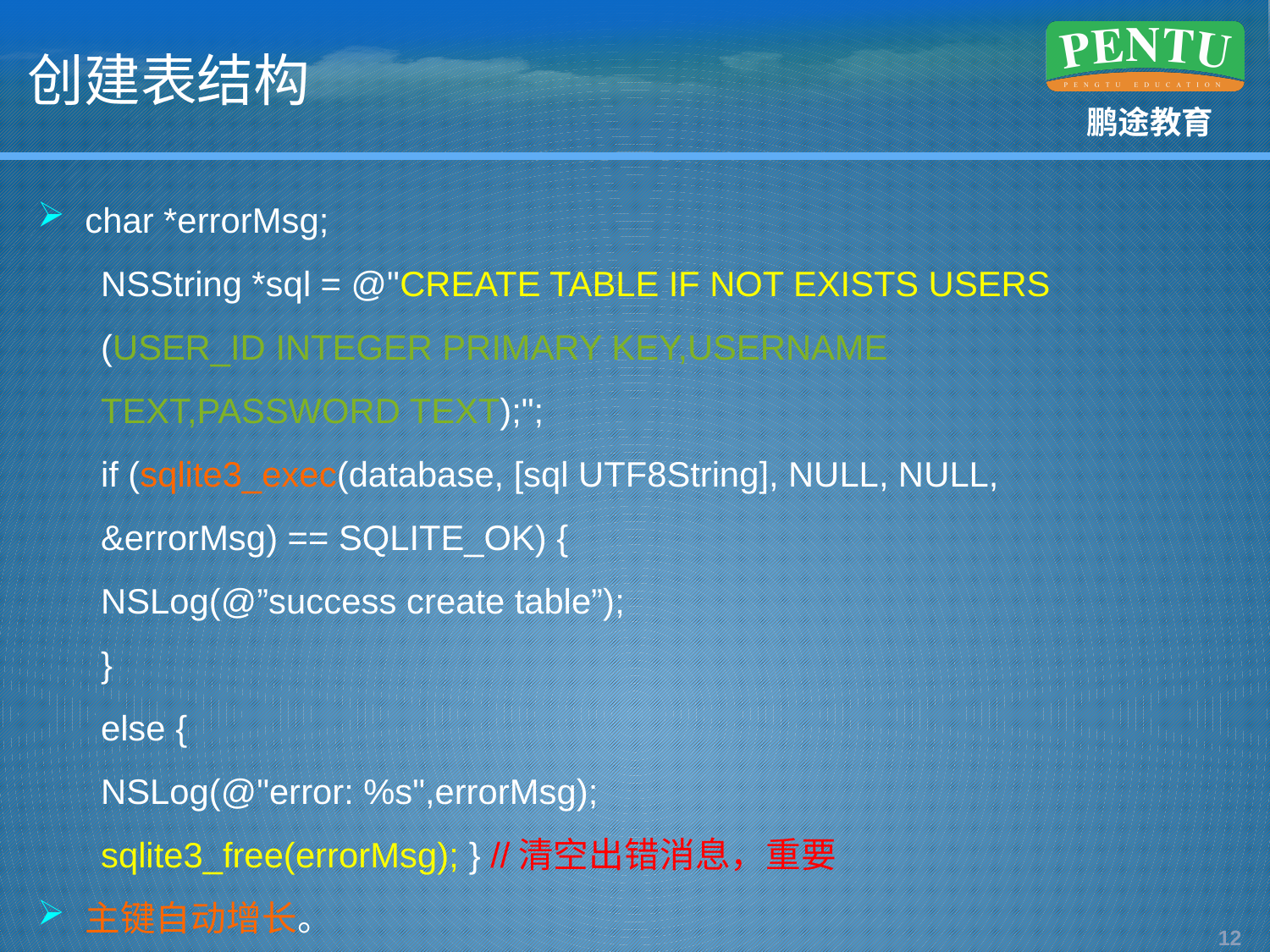

# 创建表结构
char *errorMsg;
NSString *sql = @"CREATE TABLE IF NOT EXISTS USERS
(USER_ID INTEGER PRIMARY KEY,USERNAME
TEXT,PASSWORD TEXT);";
if (sqlite3_exec(database, [sql UTF8String], NULL, NULL,
&errorMsg) == SQLITE_OK) {
NSLog(@”success create table”);
}
else {
NSLog(@"error: %s",errorMsg);
sqlite3_free(errorMsg); } //清空出错消息，重要
主键自动增长。
12